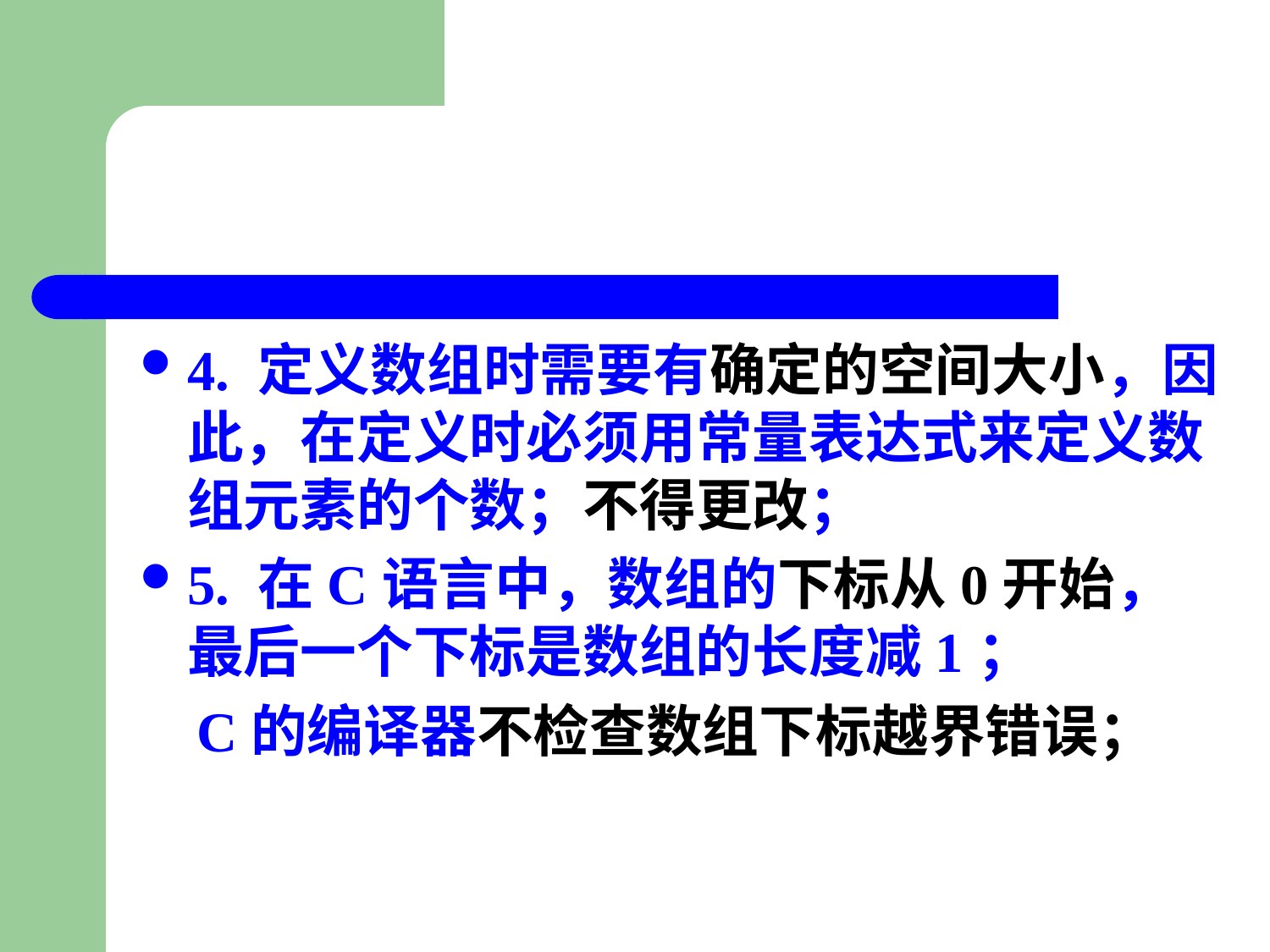

#
4. 定义数组时需要有确定的空间大小，因此，在定义时必须用常量表达式来定义数组元素的个数；不得更改；
5. 在C语言中，数组的下标从0开始，最后一个下标是数组的长度减1；
    C的编译器不检查数组下标越界错误；